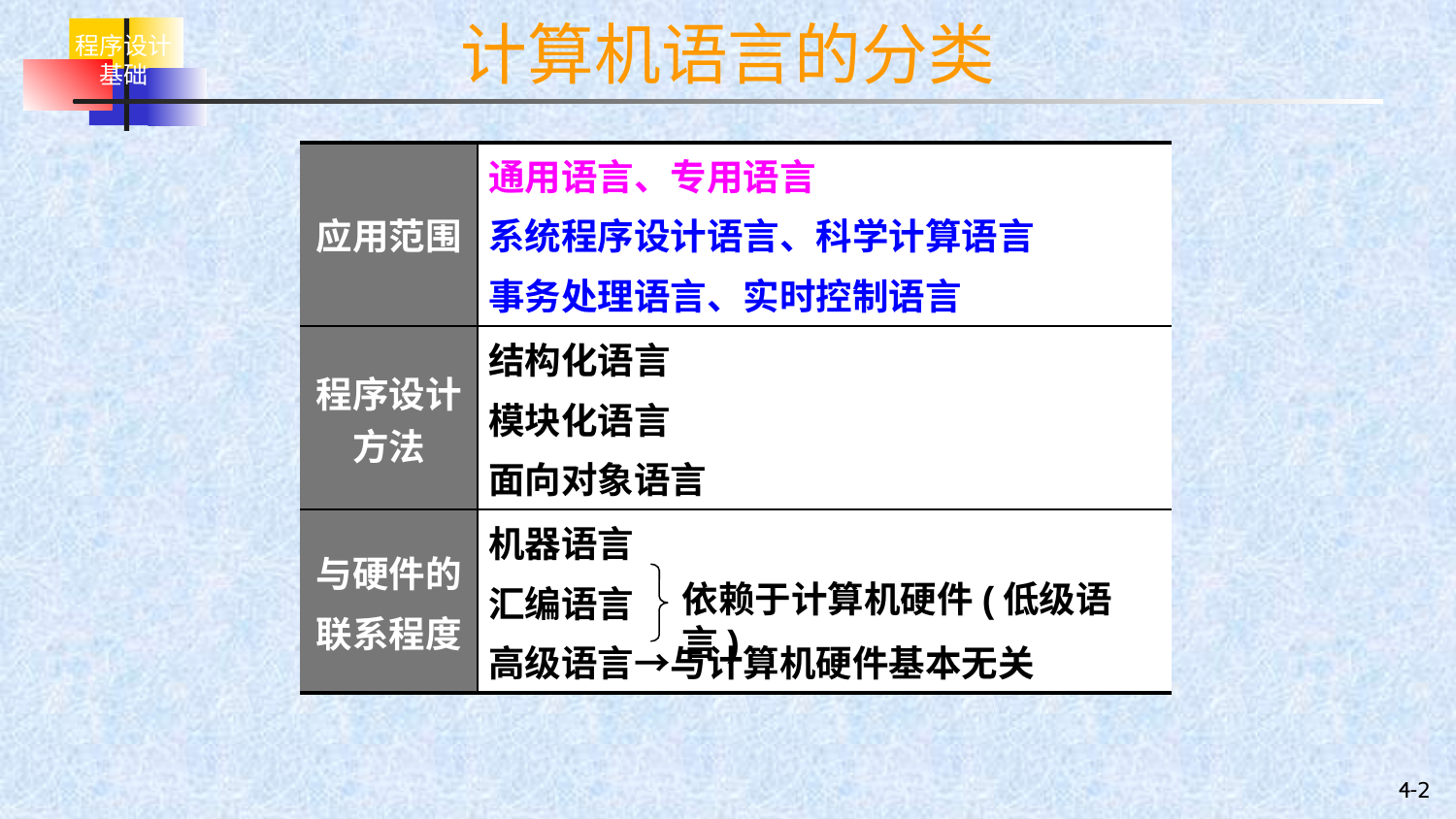

# 计算机语言的分类
| 应用范围 | 通用语言、专用语言 系统程序设计语言、科学计算语言 事务处理语言、实时控制语言 |
| --- | --- |
| 程序设计方法 | 结构化语言 模块化语言 面向对象语言 |
| 与硬件的 联系程度 | 机器语言 汇编语言 高级语言→与计算机硬件基本无关 |

依赖于计算机硬件(低级语言)
4-2